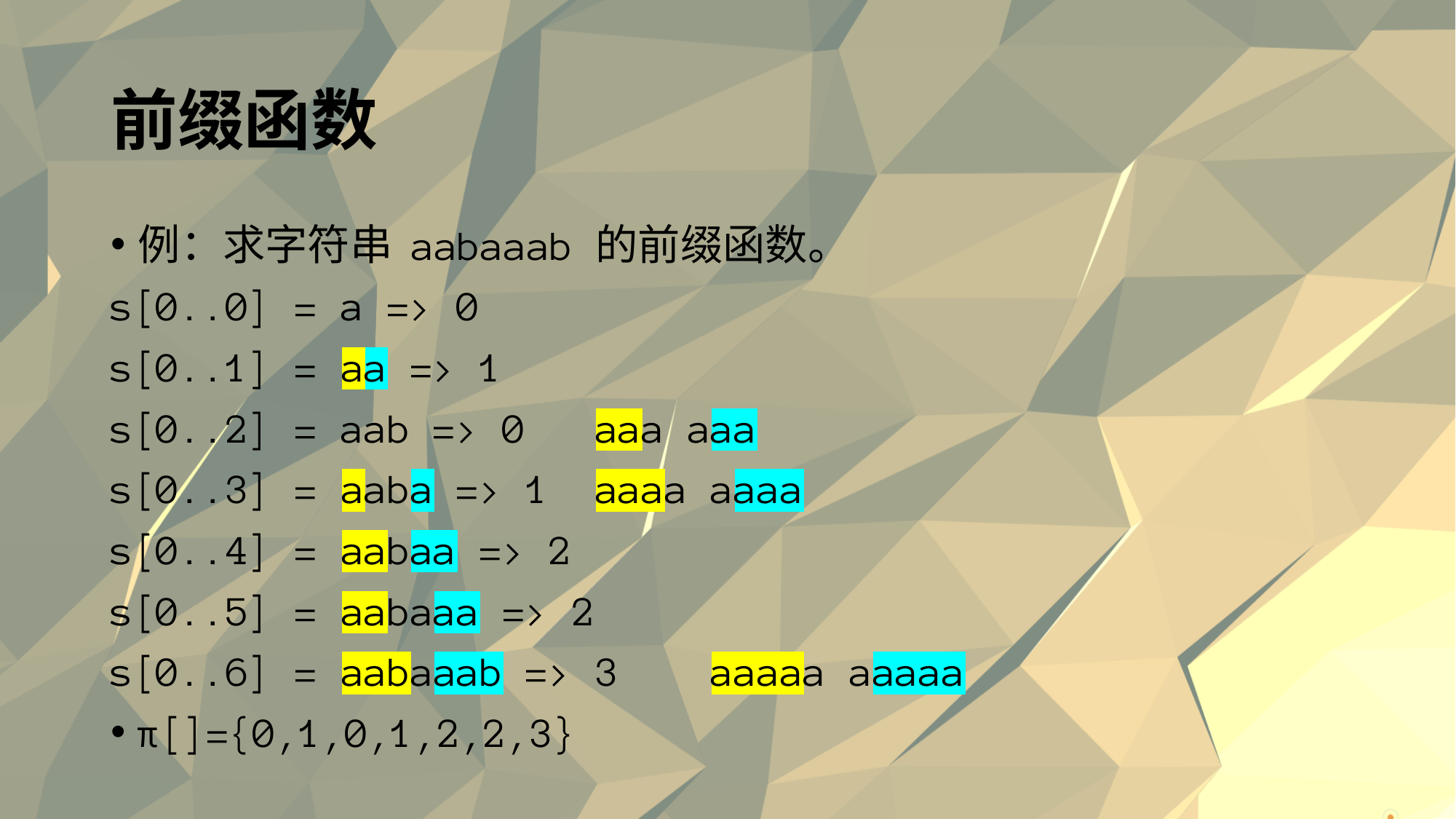

# 前缀函数
例：求字符串 aabaaab 的前缀函数。
s[0..0] = a => 0
s[0..1] = aa => 1
s[0..2] = aab => 0   aaa aaa
s[0..3] = aaba => 1  aaaa aaaa
s[0..4] = aabaa => 2
s[0..5] = aabaaa => 2
s[0..6] = aabaaab => 3    aaaaa aaaaa
π[]={0,1,0,1,2,2,3}